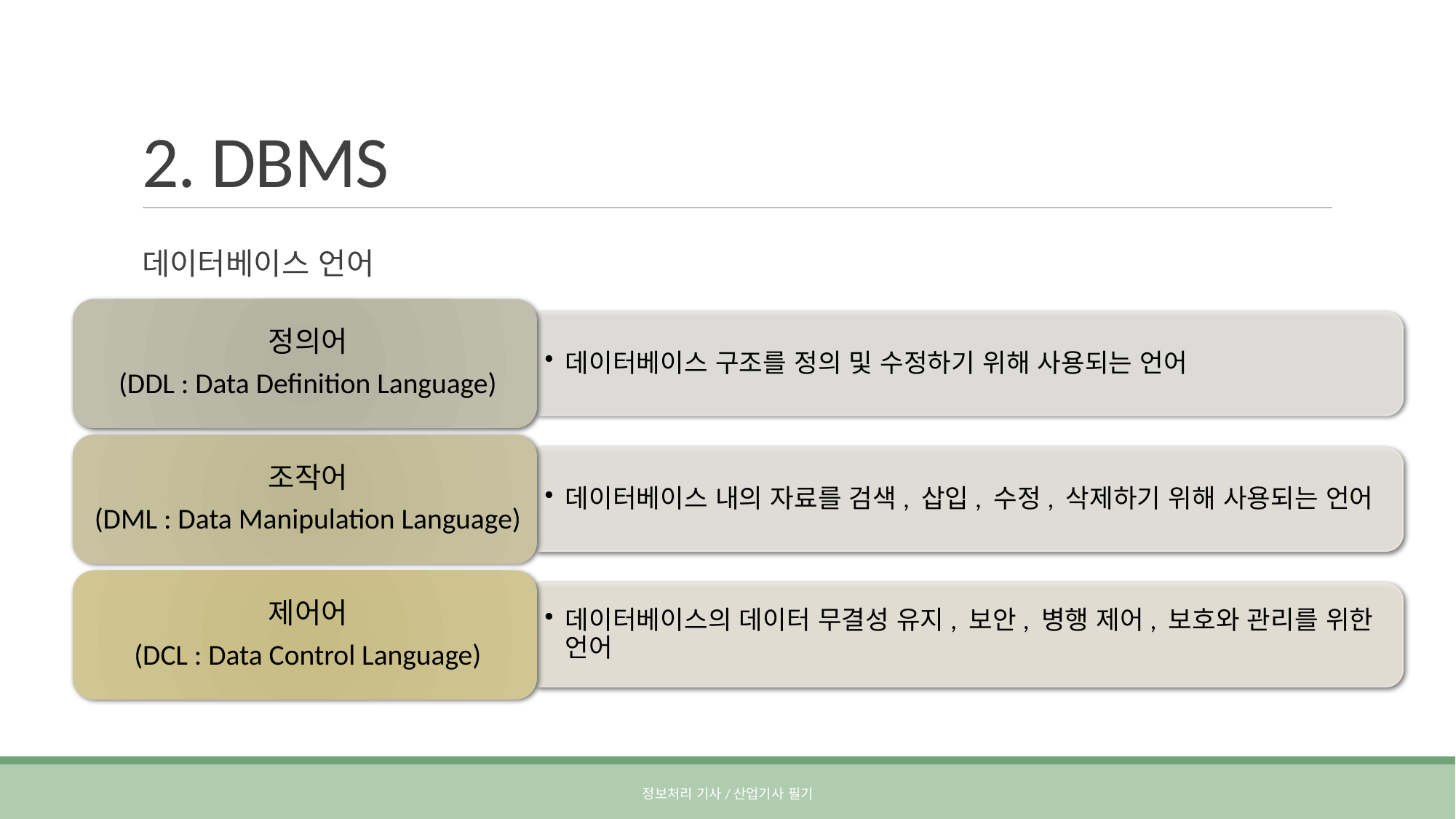

# 2. DBMS
데이터베이스 언어
데이터베이스 구조를 정의 및 수정하기 위해 사용되는 언어
정의어
(DDL : Data Definition Language)
데이터베이스 내의 자료를 검색, 삽입, 수정, 삭제하기 위해 사용되는 언어
조작어
(DML : Data Manipulation Language)
데이터베이스의 데이터 무결성 유지, 보안, 병행 제어, 보호와 관리를 위한 언어
제어어
(DCL : Data Control Language)
정보처리 기사/산업기사 필기